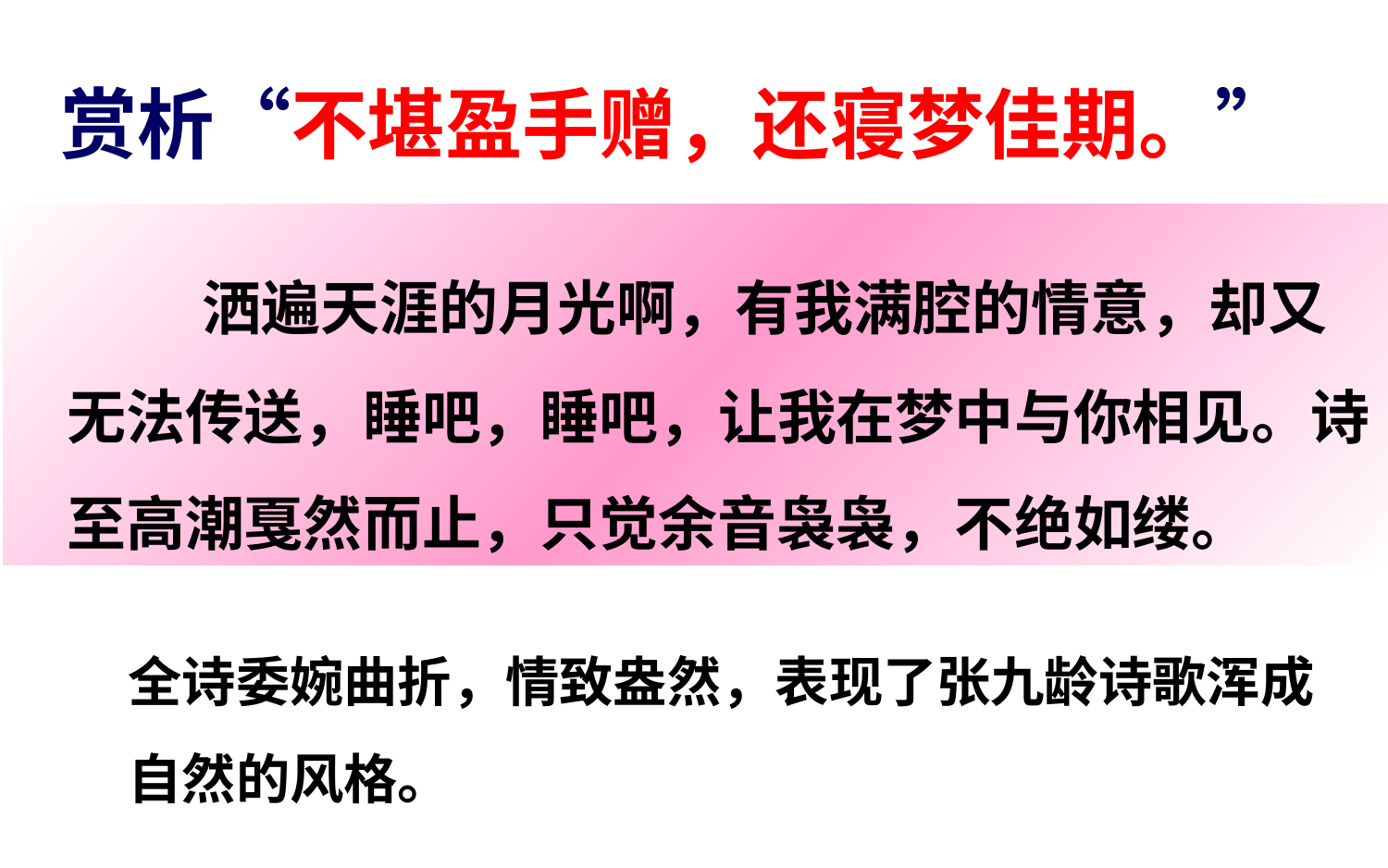

# 赏析“不堪盈手赠，还寝梦佳期。”
          洒遍天涯的月光啊，有我满腔的情意，却又无法传送，睡吧，睡吧，让我在梦中与你相见。诗至高潮戛然而止，只觉余音袅袅，不绝如缕。
全诗委婉曲折，情致盎然，表现了张九龄诗歌浑成自然的风格。